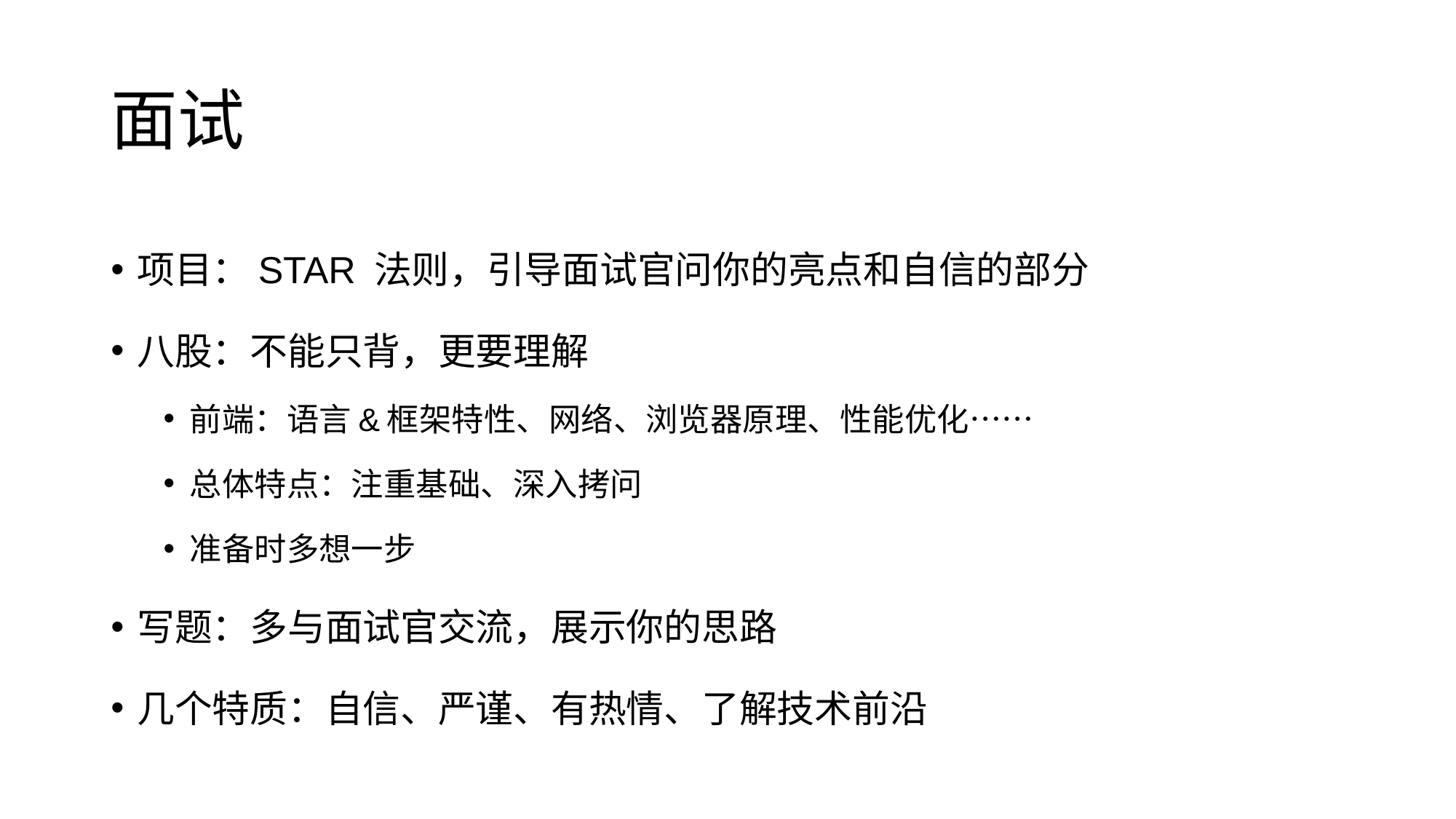

# 面试
项目：STAR 法则，引导面试官问你的亮点和自信的部分
八股：不能只背，更要理解
前端：语言&框架特性、网络、浏览器原理、性能优化……
总体特点：注重基础、深入拷问
准备时多想一步
写题：多与面试官交流，展示你的思路
几个特质：自信、严谨、有热情、了解技术前沿